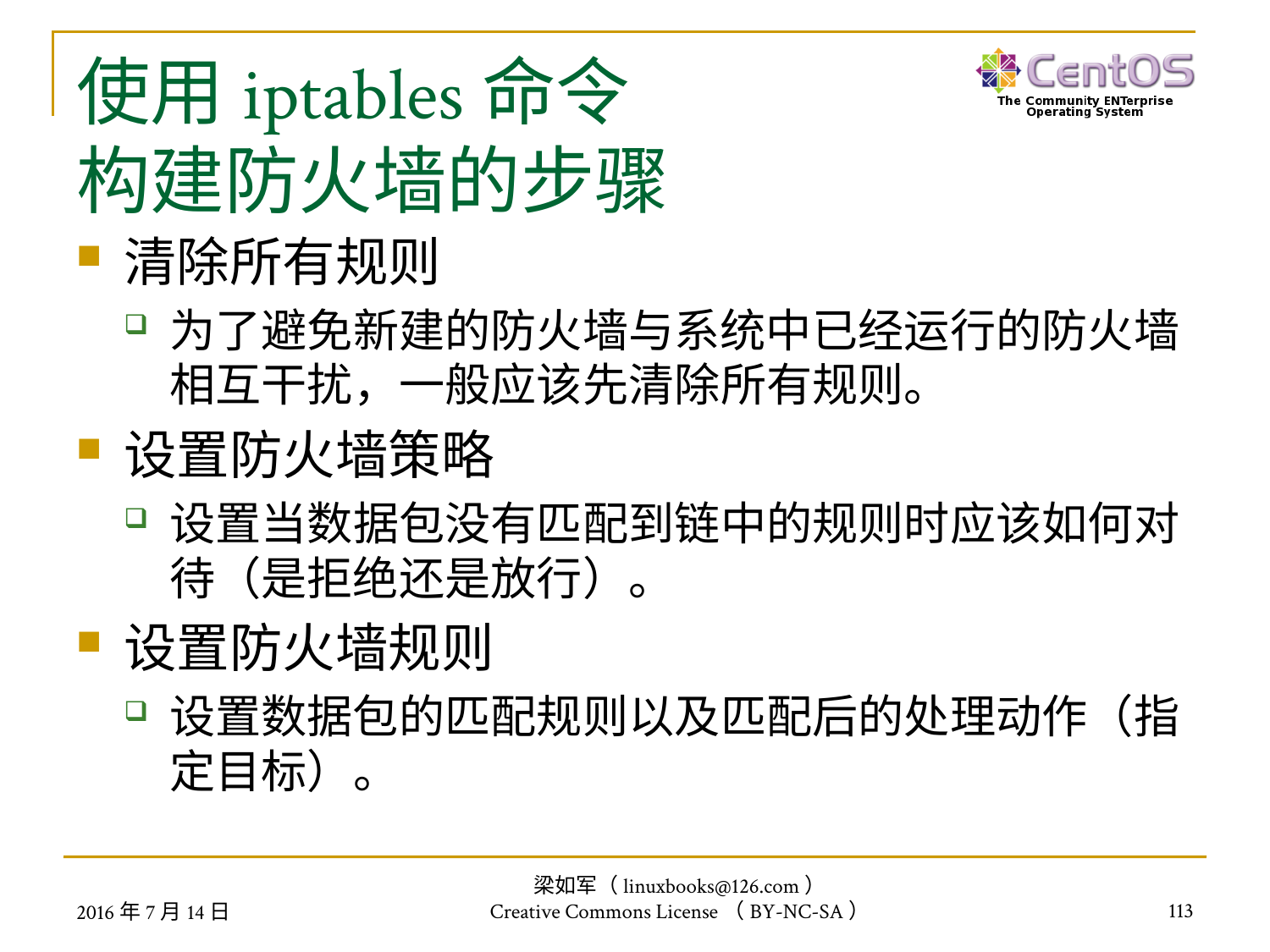

# 使用iptables命令 构建防火墙的步骤
清除所有规则
为了避免新建的防火墙与系统中已经运行的防火墙相互干扰，一般应该先清除所有规则。
设置防火墙策略
设置当数据包没有匹配到链中的规则时应该如何对待（是拒绝还是放行）。
设置防火墙规则
设置数据包的匹配规则以及匹配后的处理动作（指定目标）。
梁如军（linuxbooks@126.com）
Creative Commons License（BY-NC-SA）
2016年7月14日
113